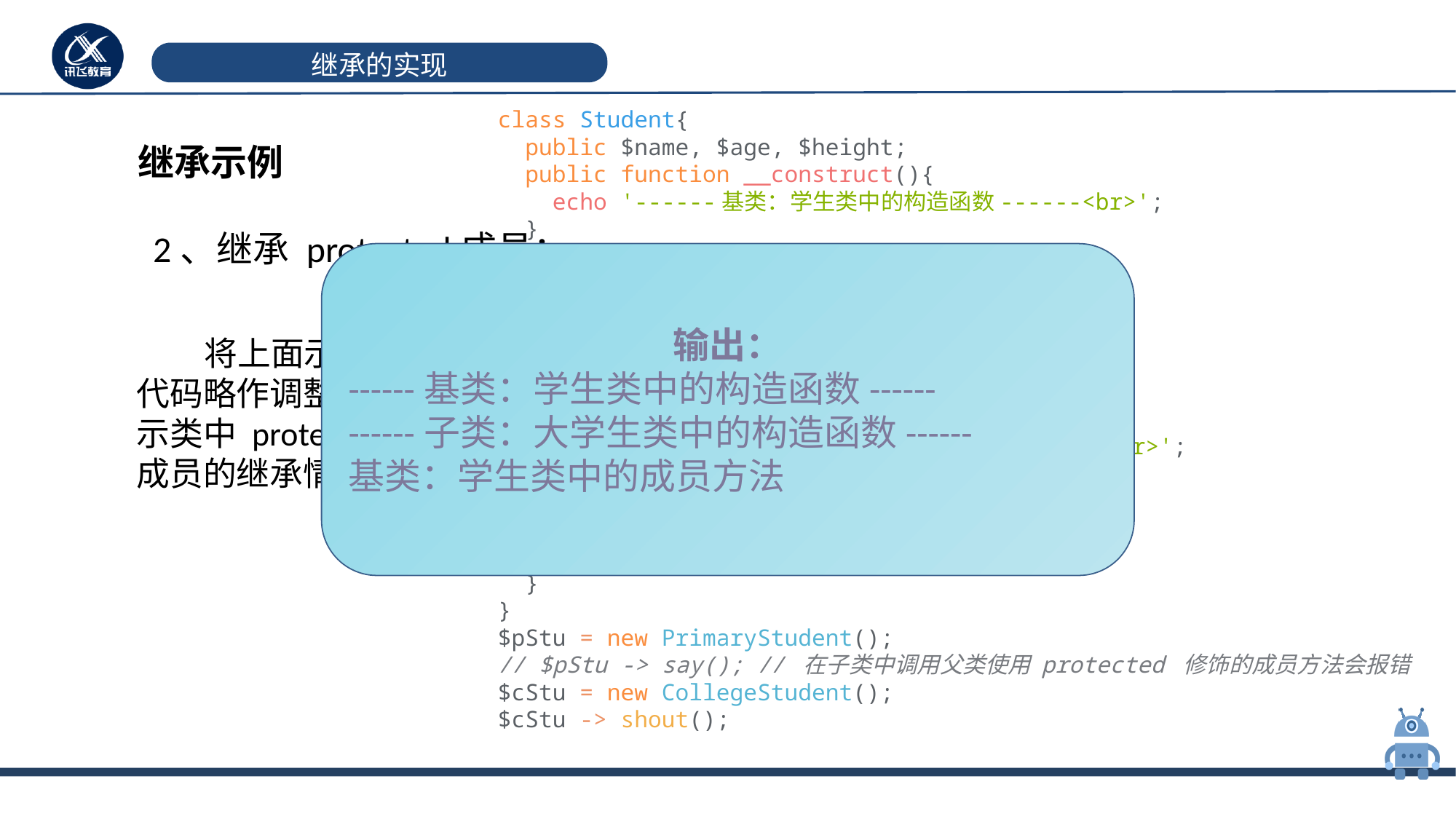

# 继承的实现
class Student{
  public $name, $age, $height;
  public function __construct(){
    echo '------基类：学生类中的构造函数------<br>';
  }
  protected function say(){
    echo '基类：学生类中的成员方法<br>';
  }
}
class PrimaryStudent extends Student{}
class CollegeStudent extends Student{
  public function __construct(){
    echo '------子类：大学生类中的构造函数------<br>';
  }
  public function shout(){
    // 在子类内部调用父类中的方法
    $this -> say();
  }
}
$pStu = new PrimaryStudent();
// $pStu -> say(); // 在子类中调用父类使用 protected 修饰的成员方法会报错
$cStu = new CollegeStudent();
$cStu -> shout();
继承示例
  2、继承 protected成员：
输出：
------基类：学生类中的构造函数------
------子类：大学生类中的构造函数------
基类：学生类中的成员方法
        将上面示例的代码略作调整，演示类中 protected 成员的继承情况。